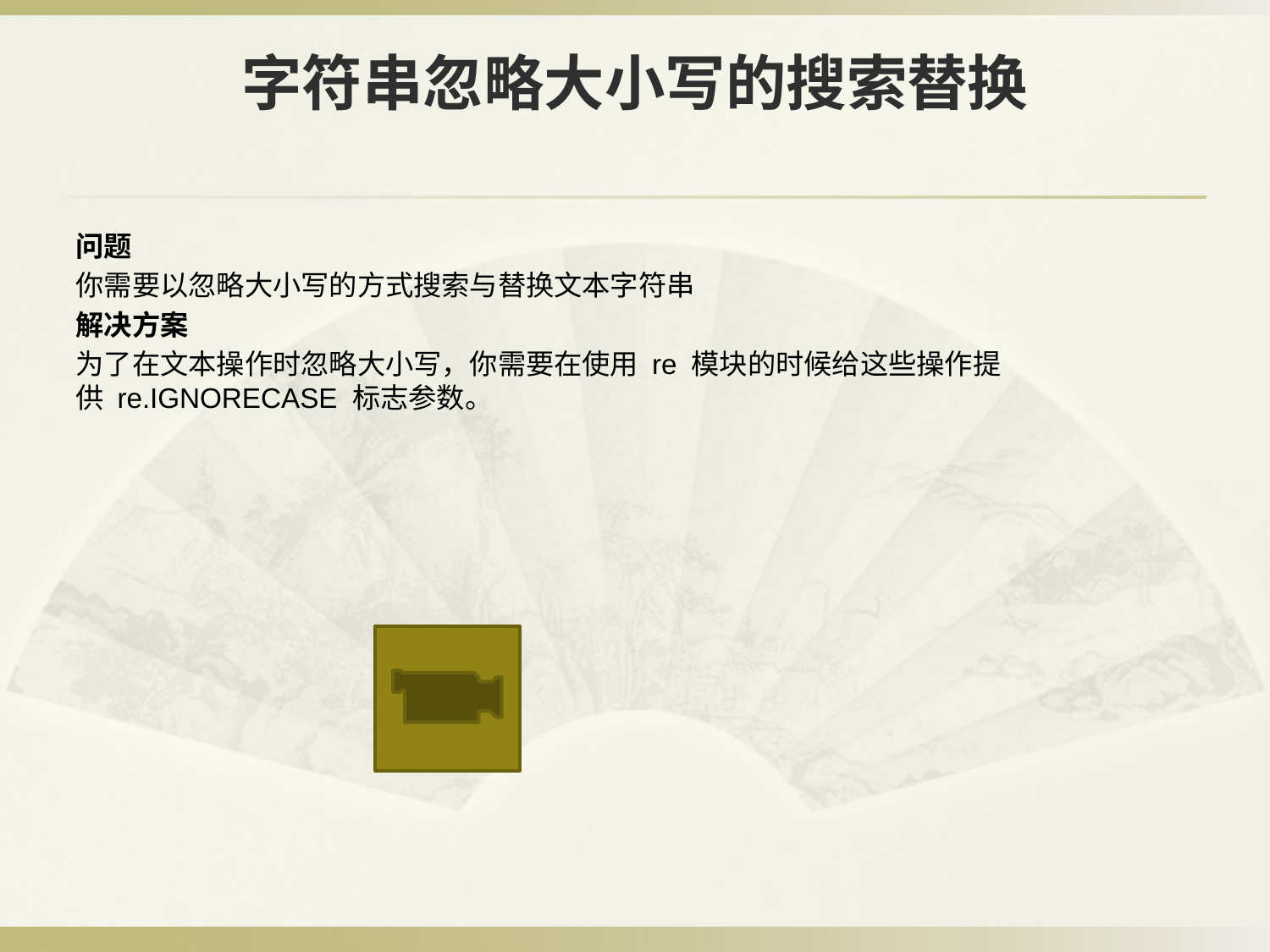

# 字符串忽略大小写的搜索替换
问题
你需要以忽略大小写的方式搜索与替换文本字符串
解决方案
为了在文本操作时忽略大小写，你需要在使用 re 模块的时候给这些操作提供 re.IGNORECASE 标志参数。